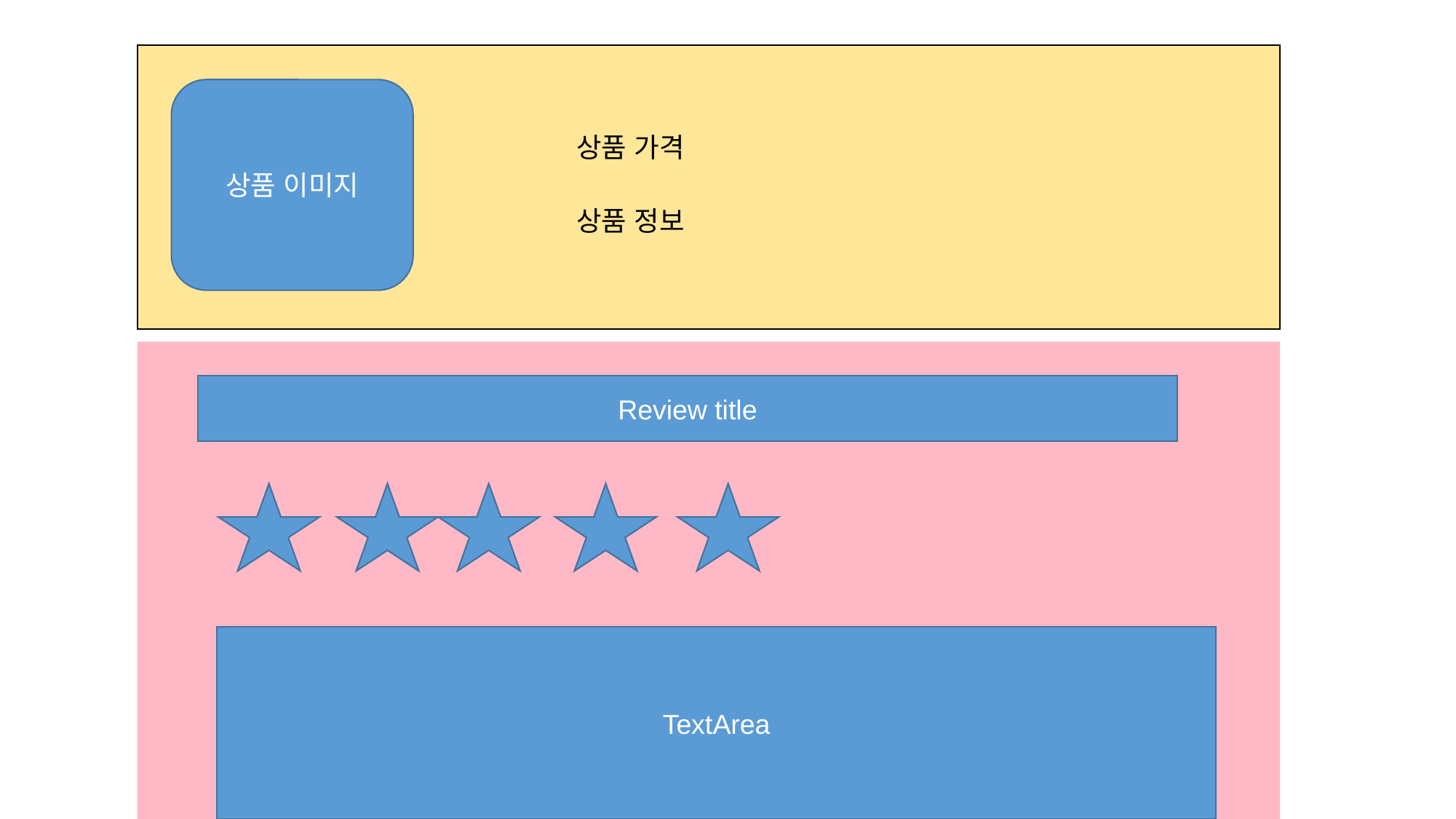

상품 이미지
상품 가격
상품 정보

Review title

TextArea